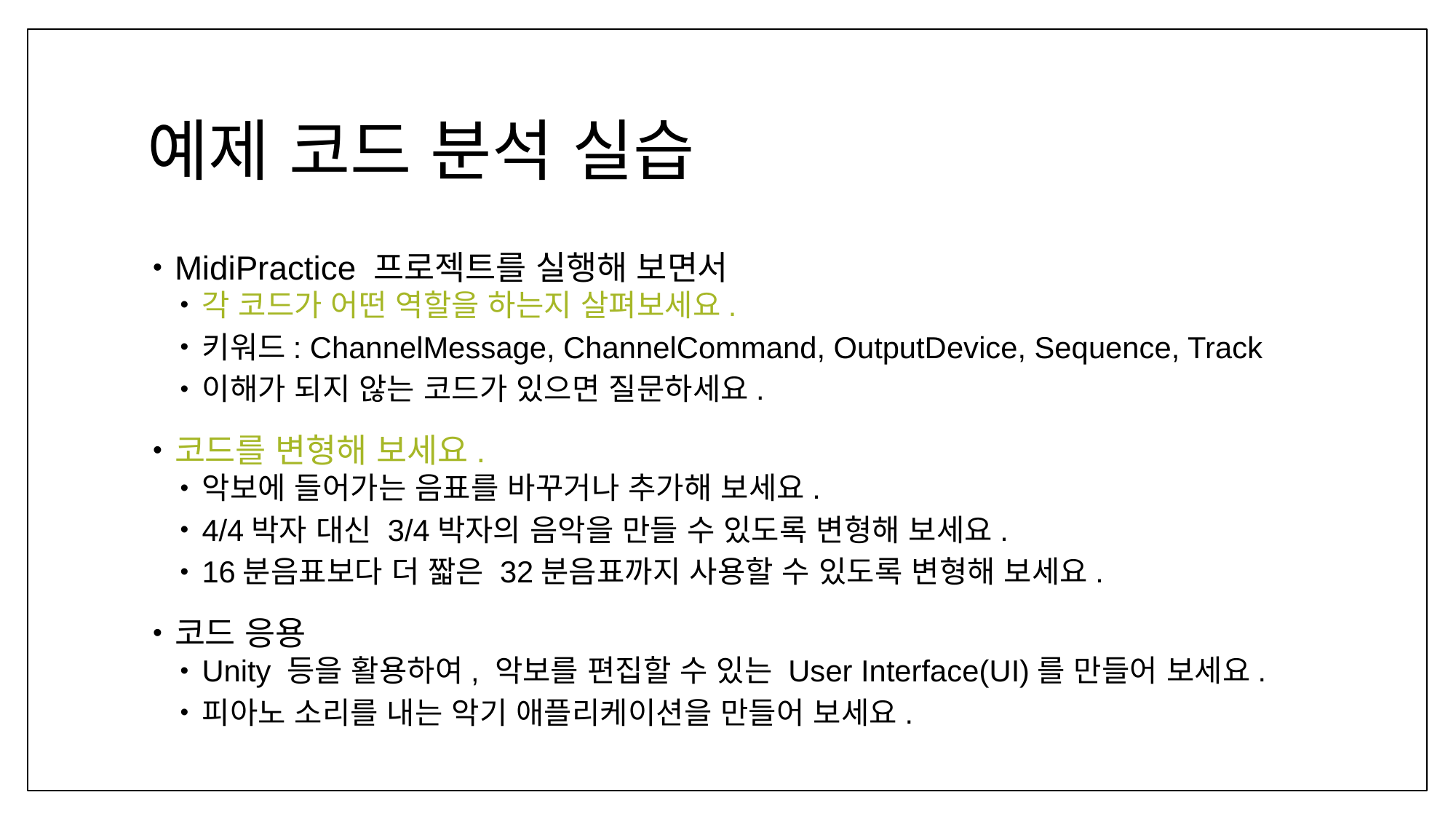

# 예제 코드 분석 실습
MidiPractice 프로젝트를 실행해 보면서
각 코드가 어떤 역할을 하는지 살펴보세요.
키워드: ChannelMessage, ChannelCommand, OutputDevice, Sequence, Track
이해가 되지 않는 코드가 있으면 질문하세요.
코드를 변형해 보세요.
악보에 들어가는 음표를 바꾸거나 추가해 보세요.
4/4박자 대신 3/4박자의 음악을 만들 수 있도록 변형해 보세요.
16분음표보다 더 짧은 32분음표까지 사용할 수 있도록 변형해 보세요.
코드 응용
Unity 등을 활용하여, 악보를 편집할 수 있는 User Interface(UI)를 만들어 보세요.
피아노 소리를 내는 악기 애플리케이션을 만들어 보세요.